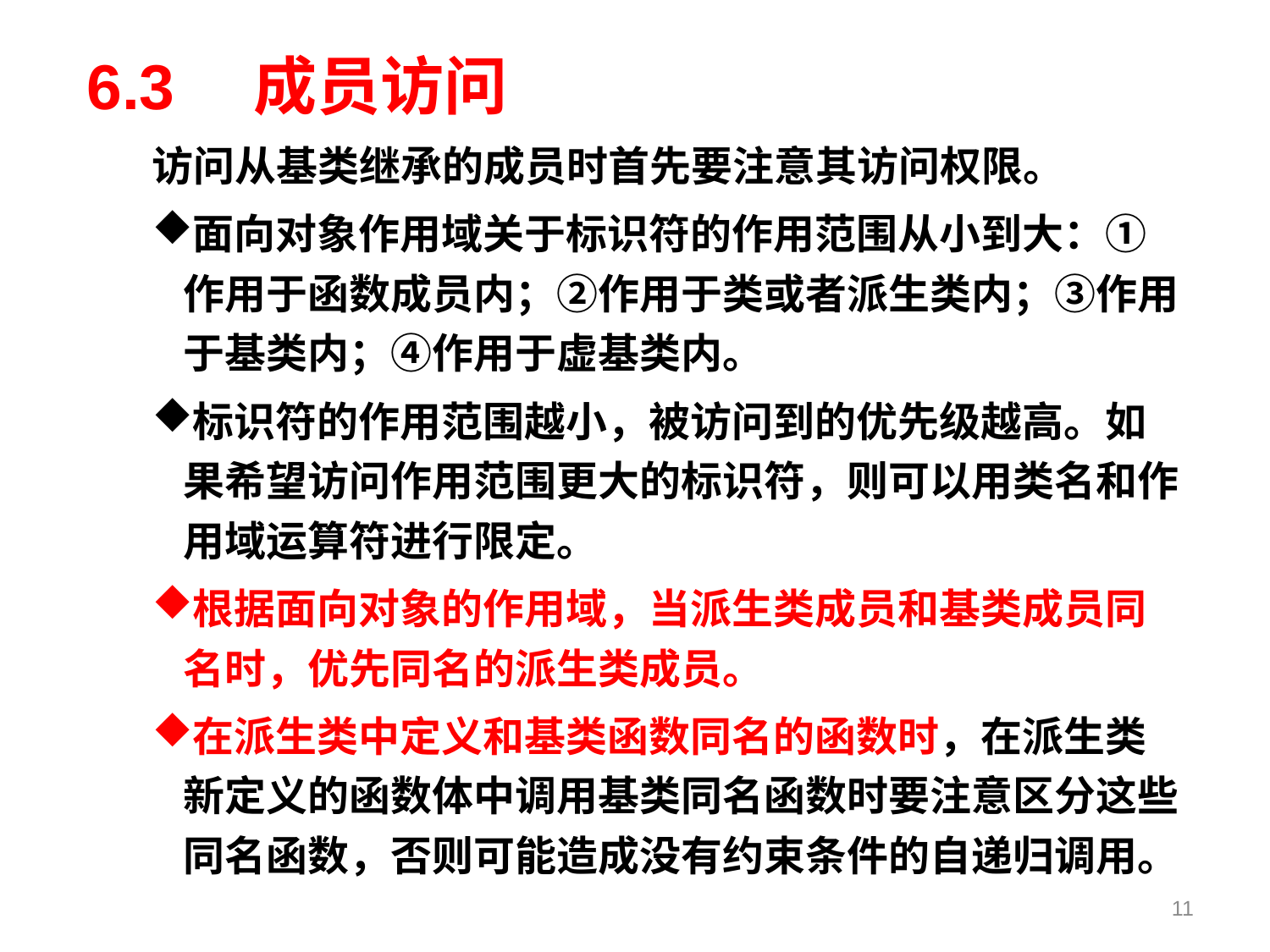

# 6.3　成员访问
	访问从基类继承的成员时首先要注意其访问权限。
面向对象作用域关于标识符的作用范围从小到大：①作用于函数成员内；②作用于类或者派生类内；③作用于基类内；④作用于虚基类内。
标识符的作用范围越小，被访问到的优先级越高。如果希望访问作用范围更大的标识符，则可以用类名和作用域运算符进行限定。
根据面向对象的作用域，当派生类成员和基类成员同名时，优先同名的派生类成员。
在派生类中定义和基类函数同名的函数时，在派生类新定义的函数体中调用基类同名函数时要注意区分这些同名函数，否则可能造成没有约束条件的自递归调用。

11